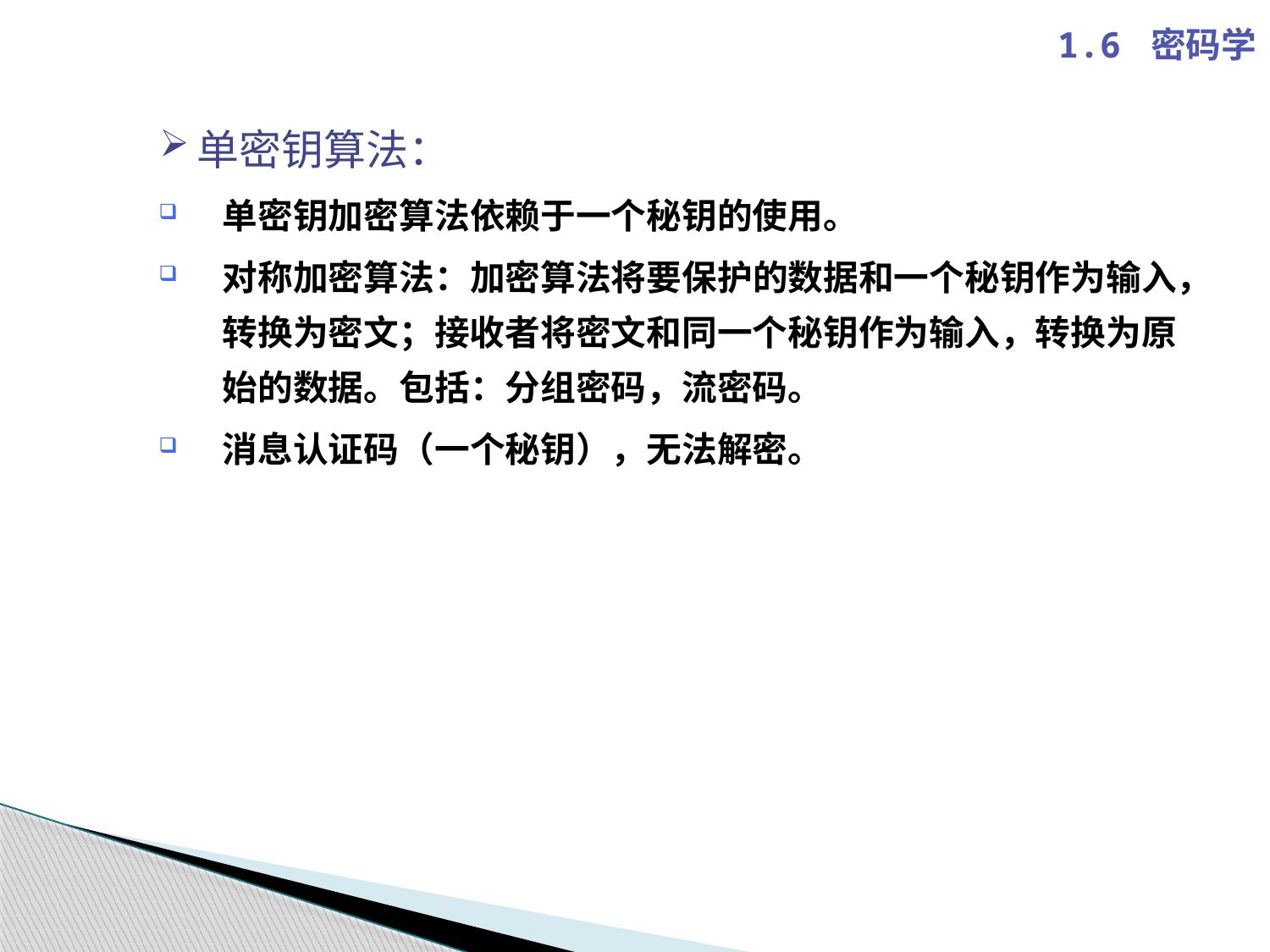

1.6 密码学
单密钥算法：
单密钥加密算法依赖于一个秘钥的使用。
对称加密算法：加密算法将要保护的数据和一个秘钥作为输入，转换为密文；接收者将密文和同一个秘钥作为输入，转换为原始的数据。包括：分组密码，流密码。
消息认证码（一个秘钥），无法解密。